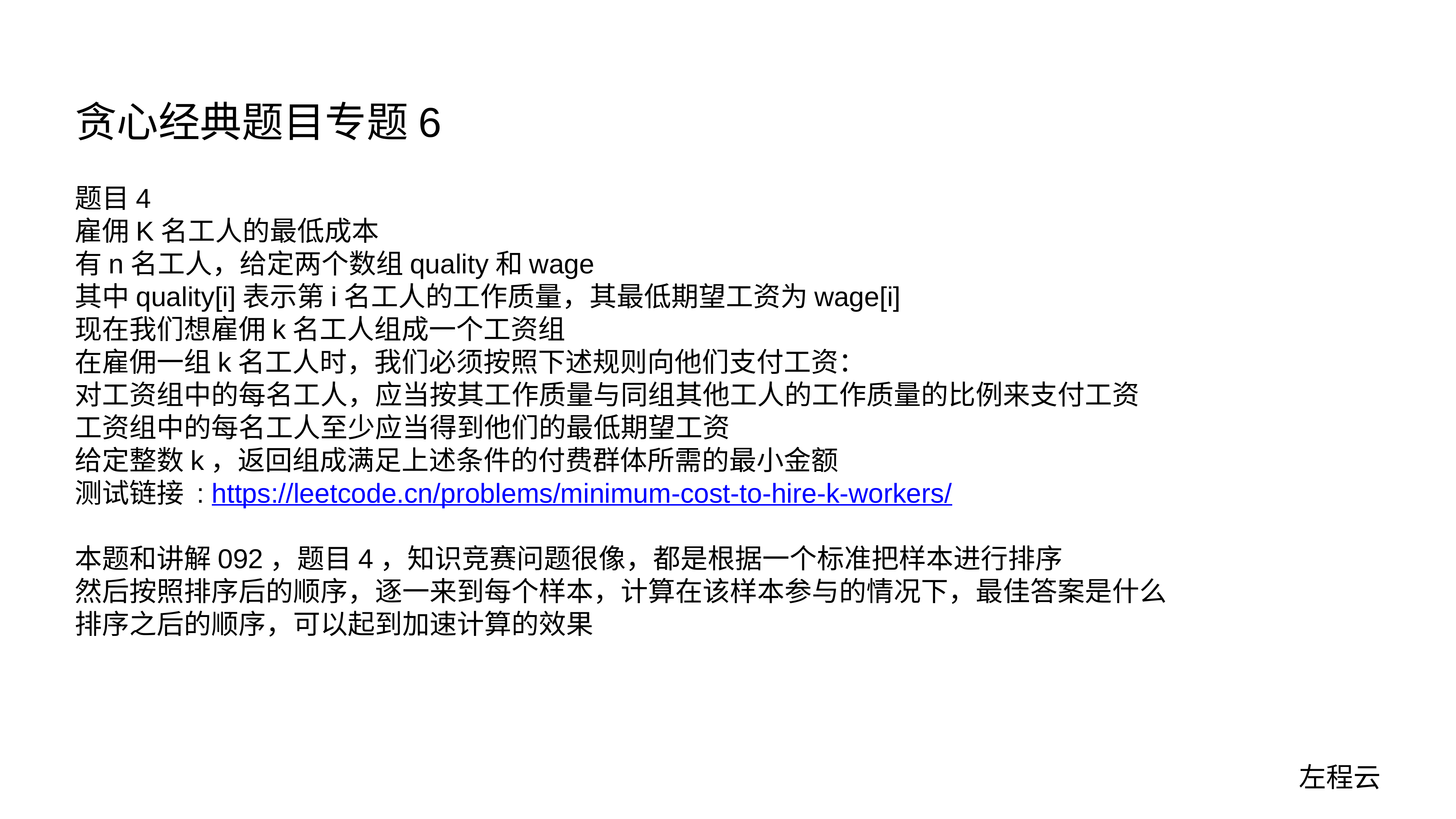

# 贪心经典题目专题6
题目4
雇佣K名工人的最低成本
有n名工人，给定两个数组quality和wage
其中quality[i]表示第i名工人的工作质量，其最低期望工资为wage[i]
现在我们想雇佣k名工人组成一个工资组
在雇佣一组k名工人时，我们必须按照下述规则向他们支付工资：
对工资组中的每名工人，应当按其工作质量与同组其他工人的工作质量的比例来支付工资
工资组中的每名工人至少应当得到他们的最低期望工资
给定整数k，返回组成满足上述条件的付费群体所需的最小金额
测试链接 : https://leetcode.cn/problems/minimum-cost-to-hire-k-workers/

本题和讲解092，题目4，知识竞赛问题很像，都是根据一个标准把样本进行排序
然后按照排序后的顺序，逐一来到每个样本，计算在该样本参与的情况下，最佳答案是什么
排序之后的顺序，可以起到加速计算的效果
左程云